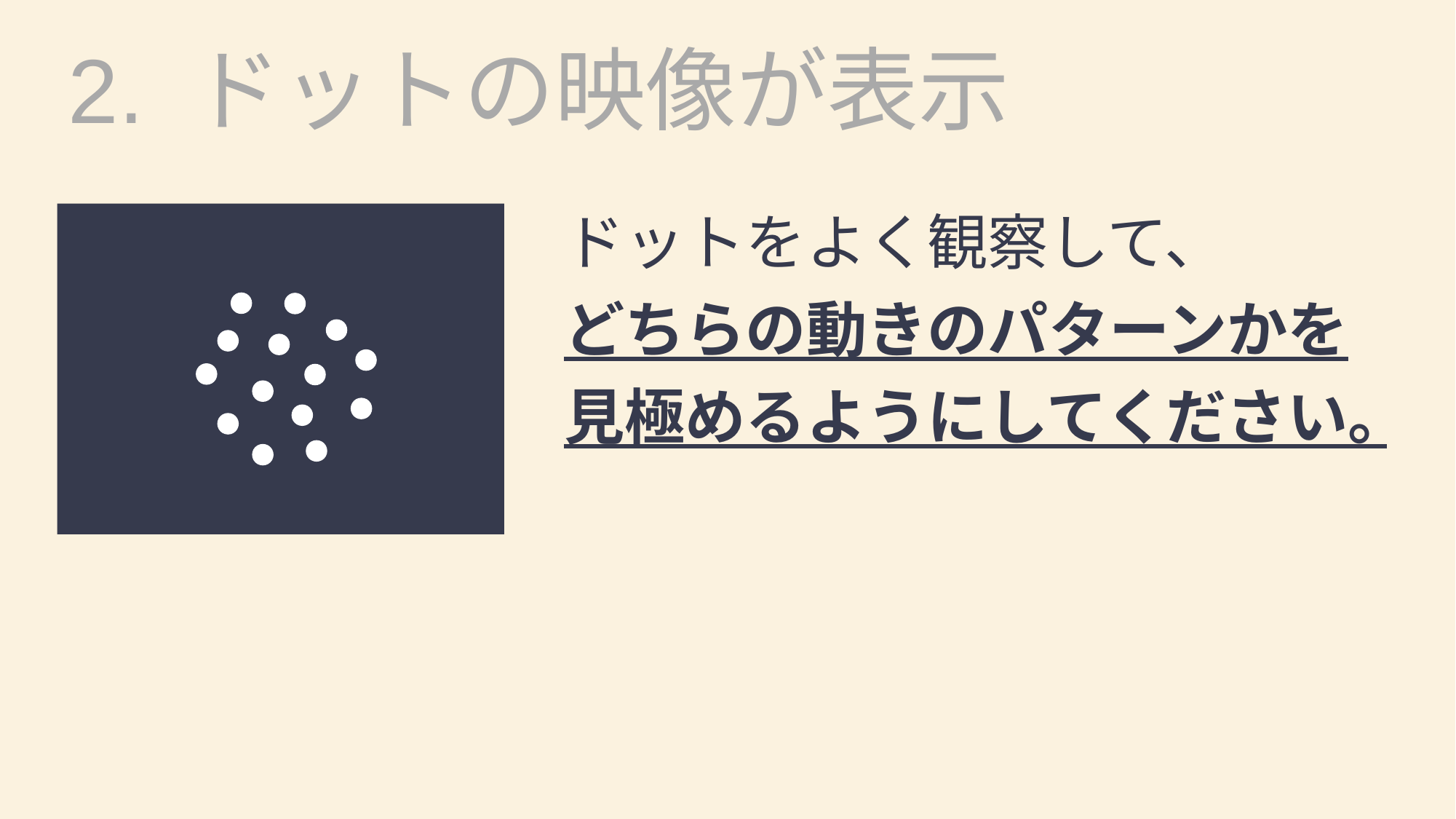

# 2. ドットの映像が表示
ドットをよく観察して、
どちらの動きのパターンかを
見極めるようにしてください。